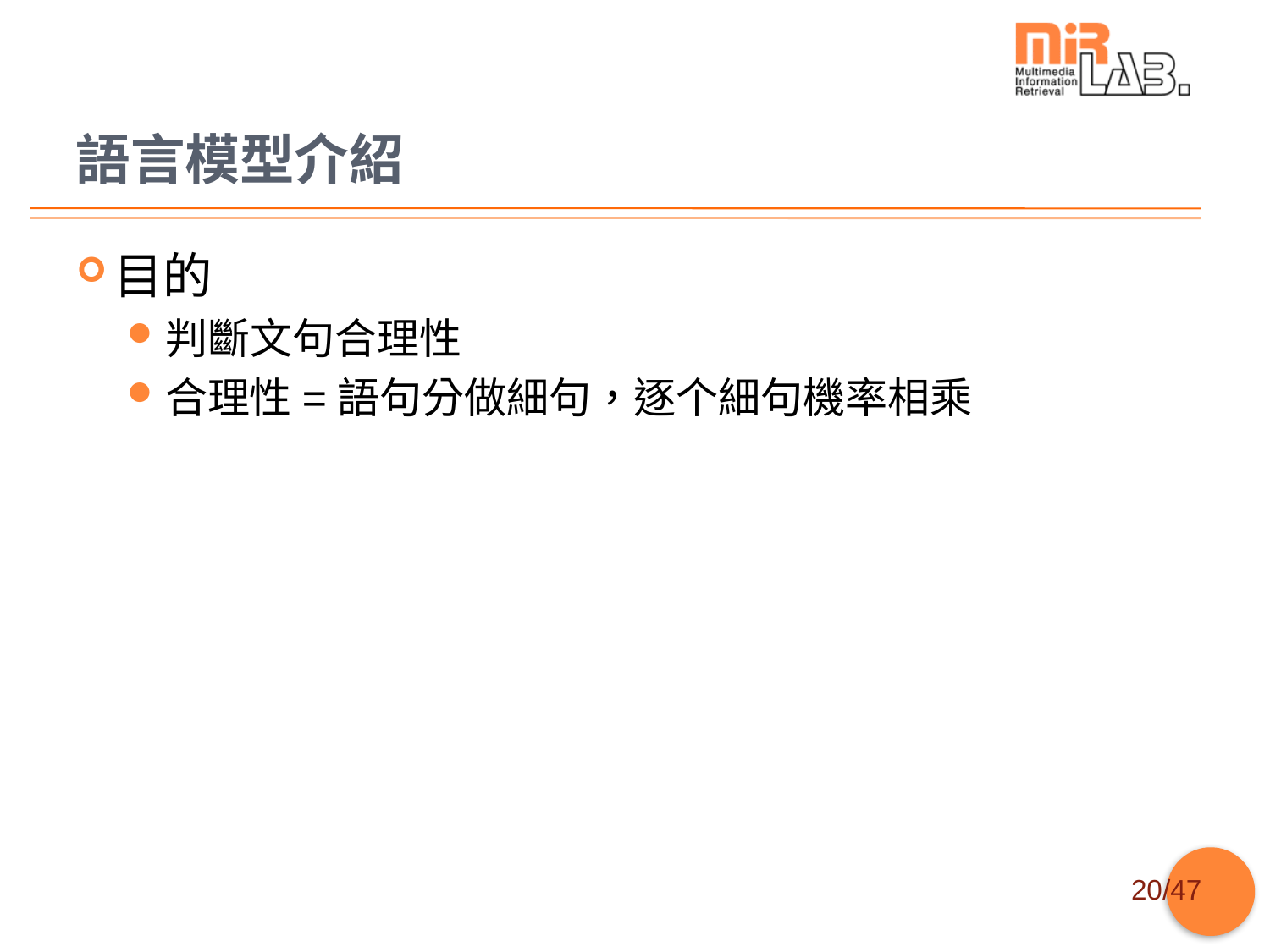

# 語言模型介紹
目的
判斷文句合理性
合理性=語句分做細句，逐个細句機率相乘